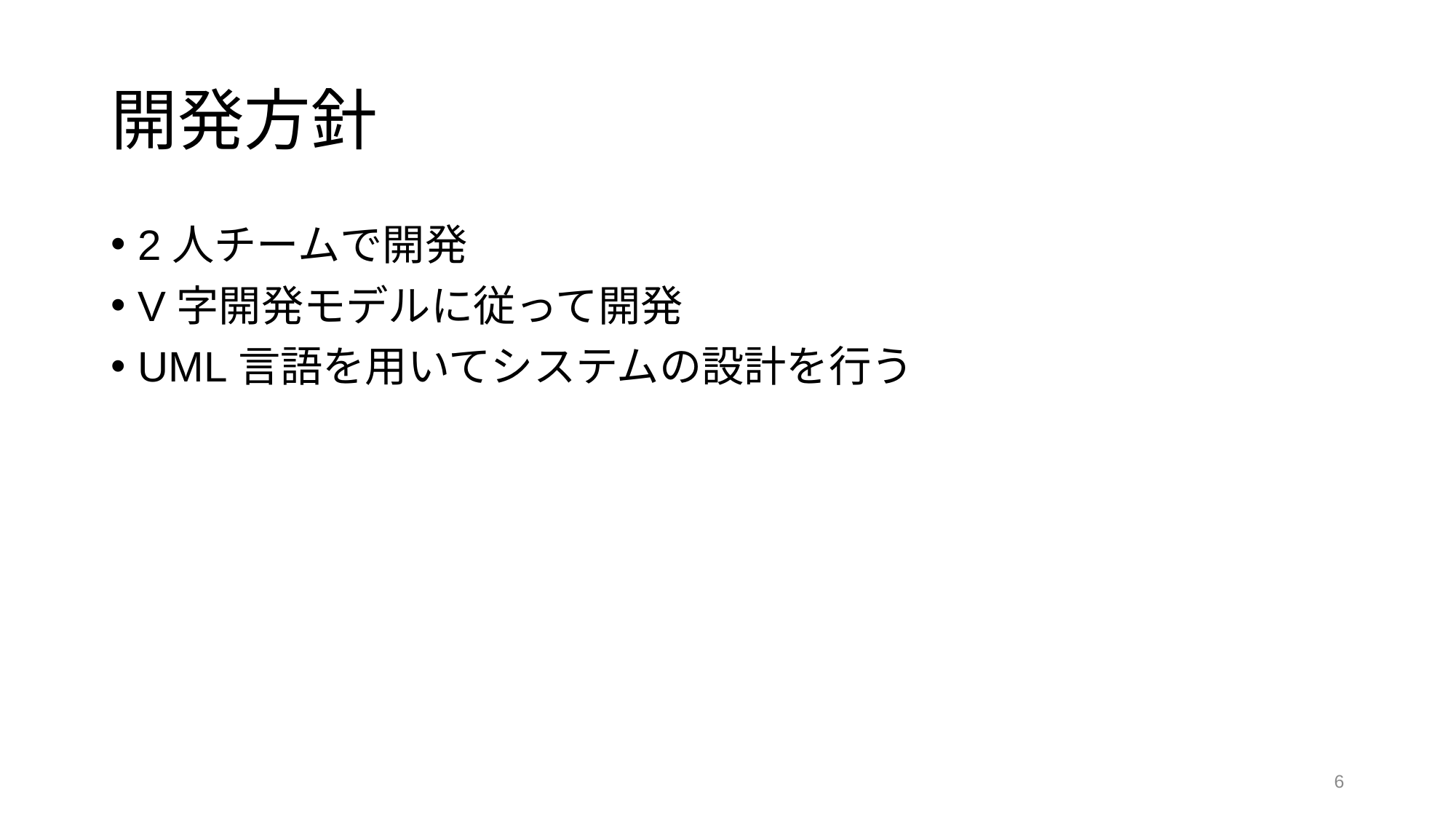

# 開発方針
2人チームで開発
V字開発モデルに従って開発
UML言語を用いてシステムの設計を行う
6